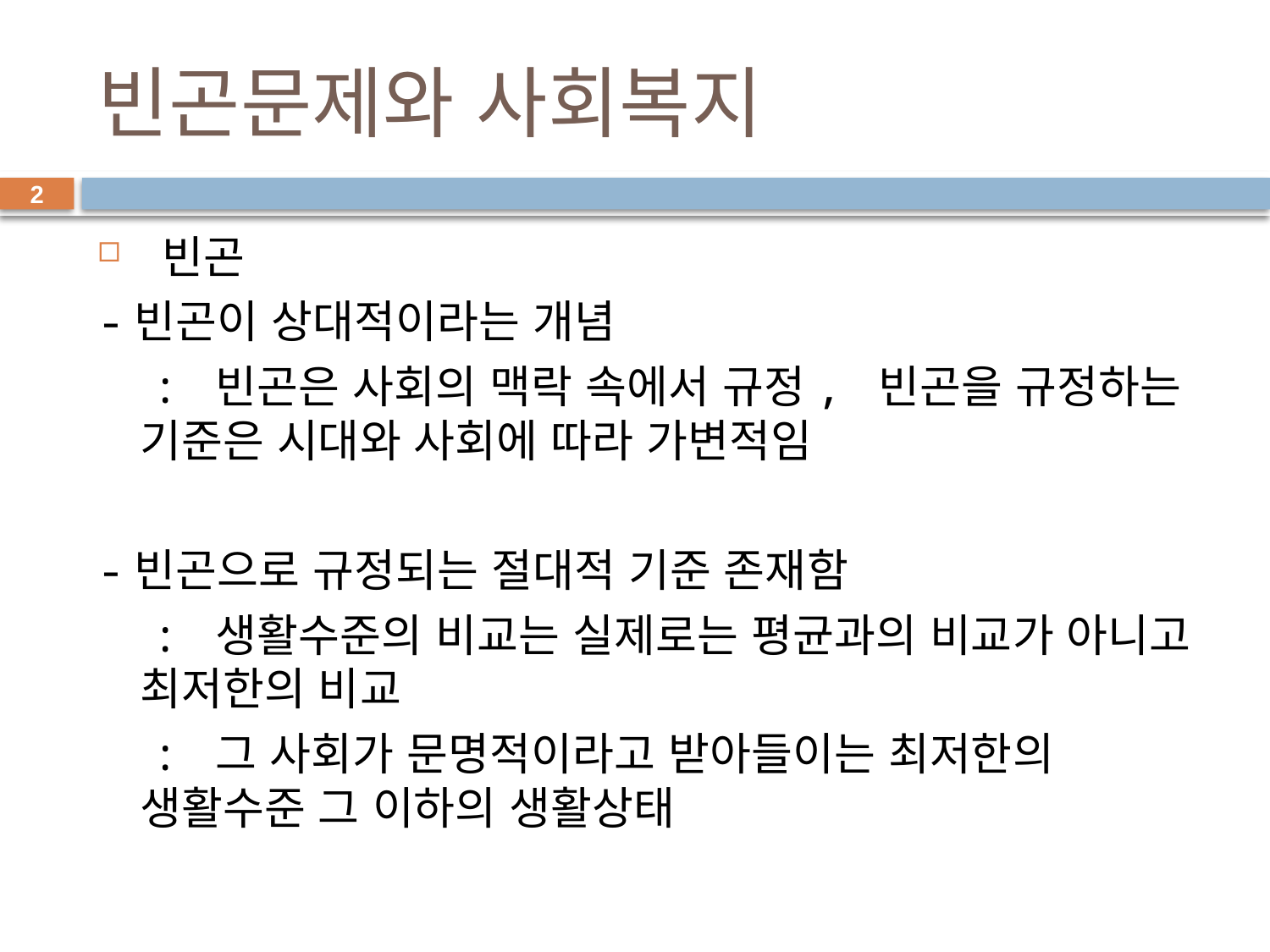

# 빈곤문제와 사회복지
2
 빈곤
-빈곤이 상대적이라는 개념
  : 빈곤은 사회의 맥락 속에서 규정, 빈곤을 규정하는 기준은 시대와 사회에 따라 가변적임

-빈곤으로 규정되는 절대적 기준 존재함
  : 생활수준의 비교는 실제로는 평균과의 비교가 아니고 최저한의 비교
  : 그 사회가 문명적이라고 받아들이는 최저한의 생활수준 그 이하의 생활상태